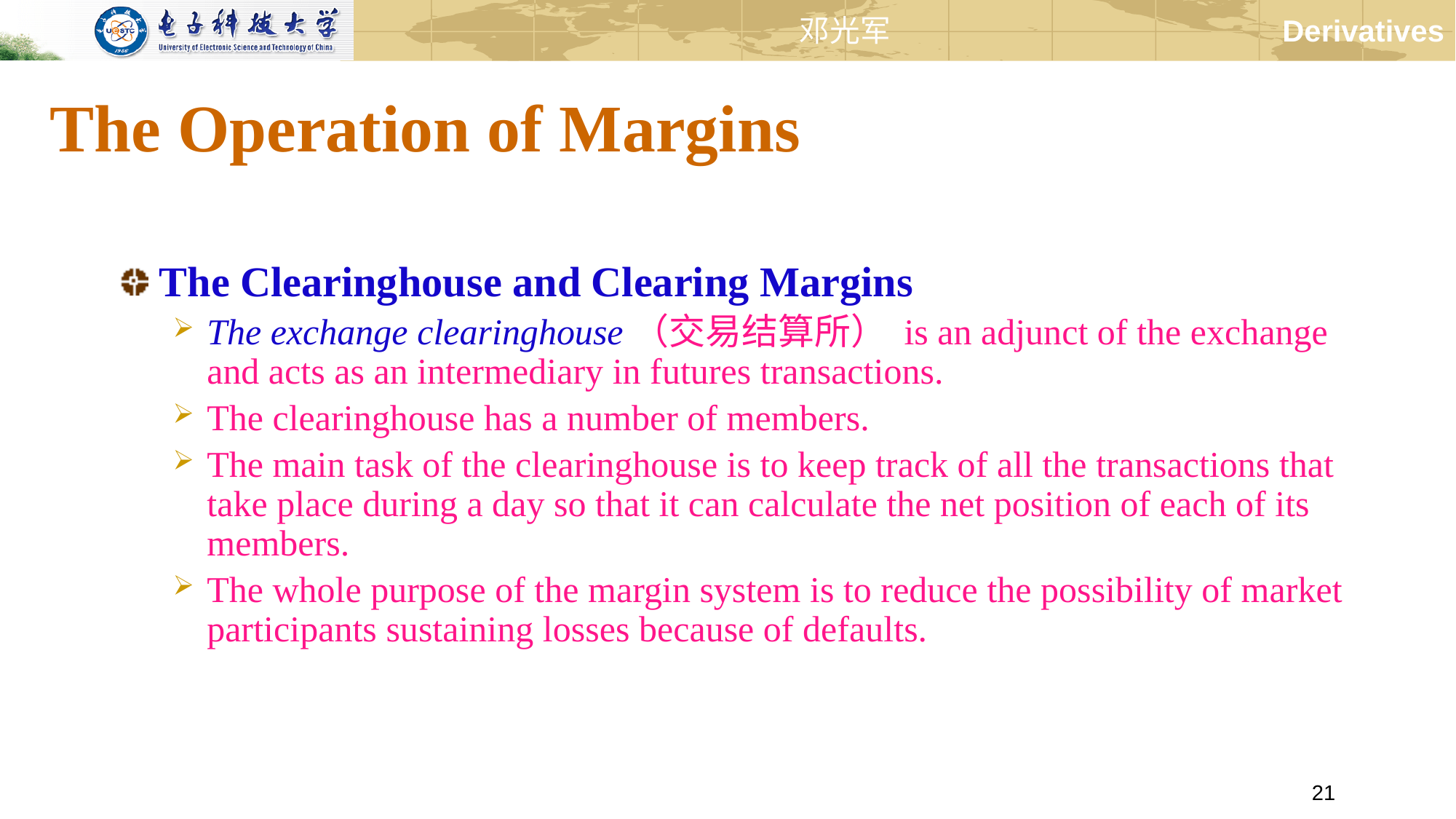

# The Operation of Margins
The Clearinghouse and Clearing Margins
The exchange clearinghouse（交易结算所） is an adjunct of the exchange and acts as an intermediary in futures transactions.
The clearinghouse has a number of members.
The main task of the clearinghouse is to keep track of all the transactions that take place during a day so that it can calculate the net position of each of its members.
The whole purpose of the margin system is to reduce the possibility of market participants sustaining losses because of defaults.